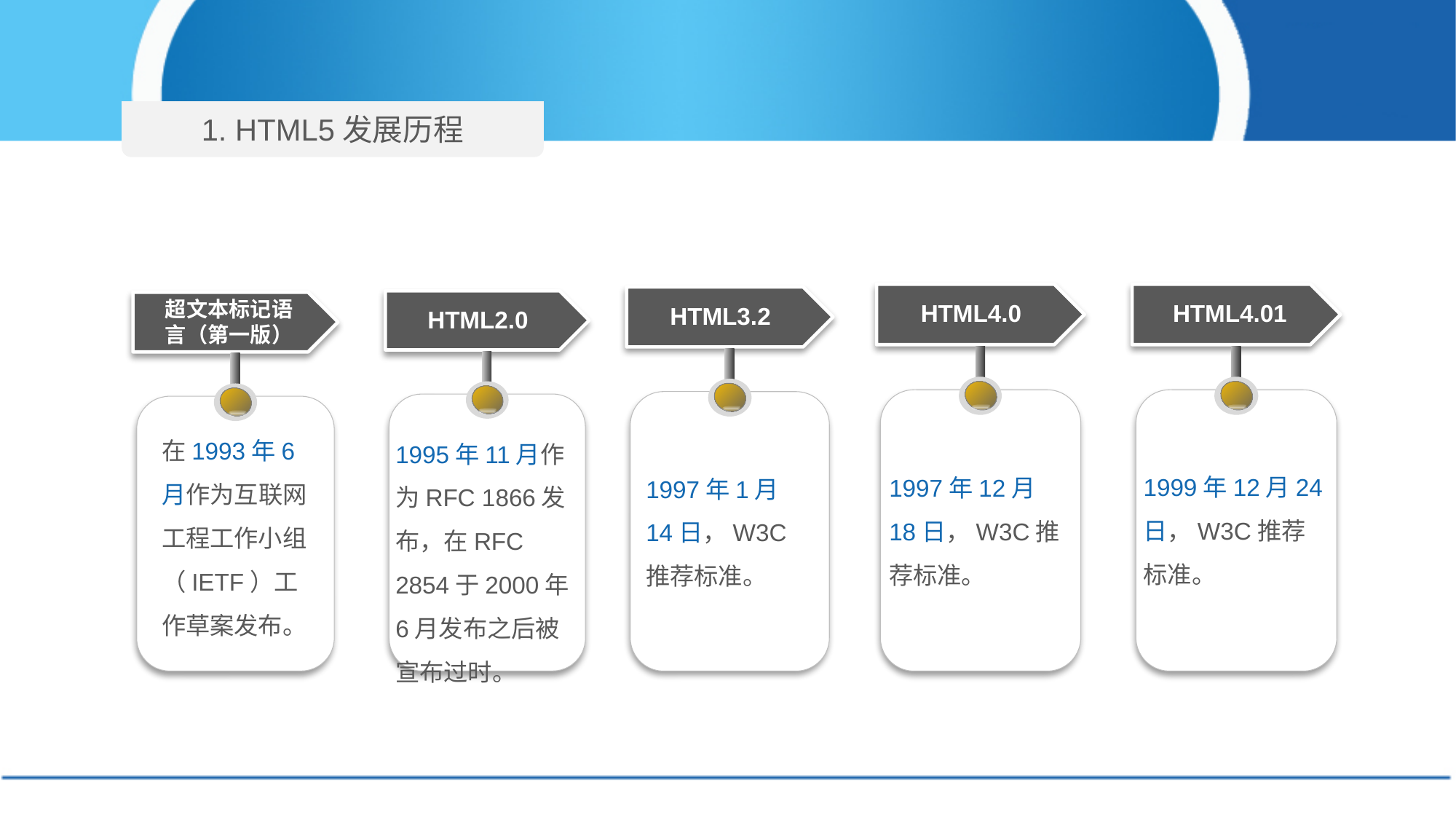

1. HTML5发展历程

HTML4.01

1999年12月24日，W3C推荐标准。

HTML4.0

1997年12月18日，W3C推荐标准。

HTML3.2

1997年1月14日，W3C推荐标准。

HTML2.0

1995年11月作为RFC 1866发布，在RFC 2854于2000年6月发布之后被宣布过时。
超文本标记语
言（第一版）

在1993年6月作为互联网工程工作小组（IETF）工作草案发布。